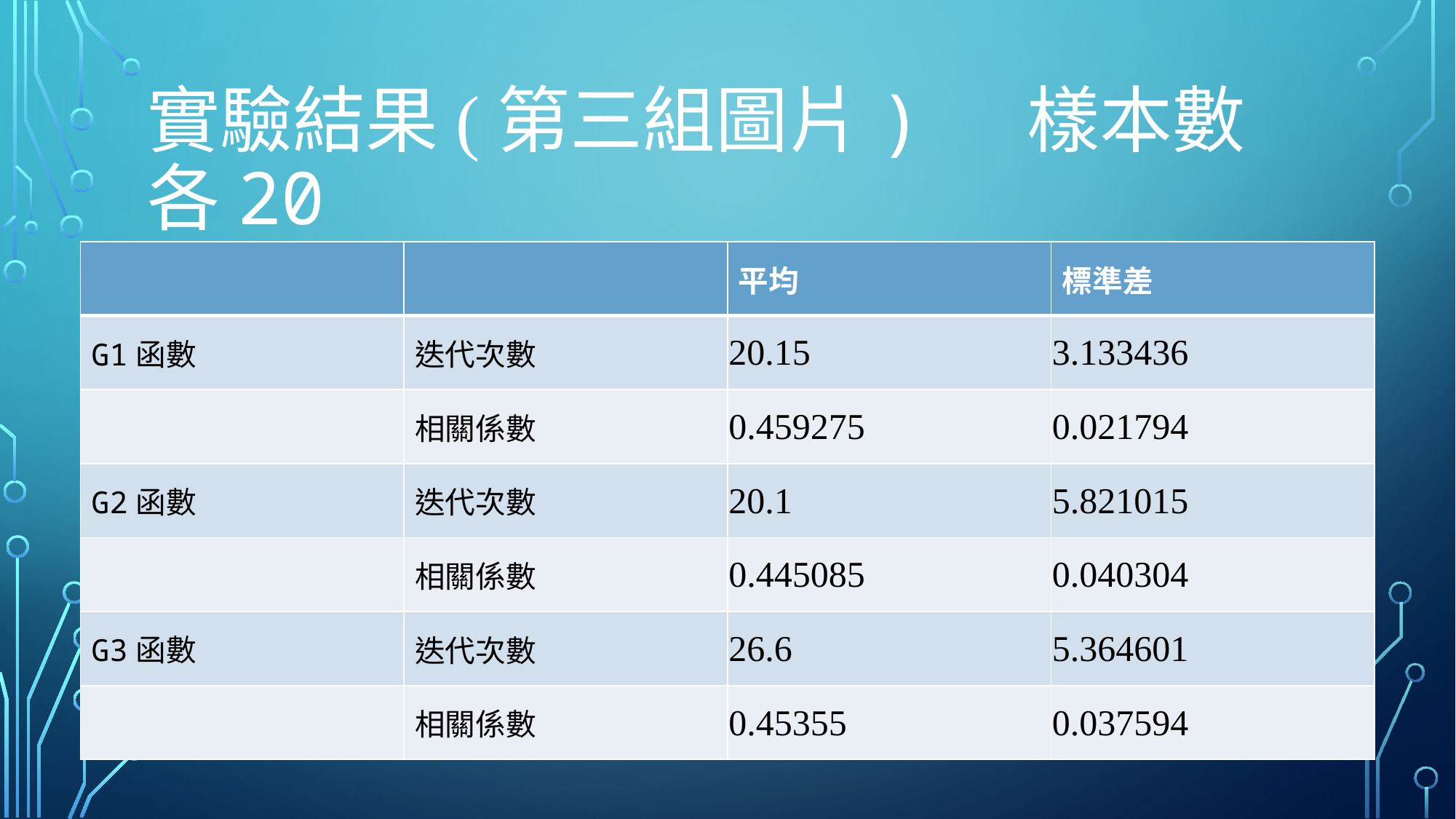

# 實驗結果(第三組圖片)  樣本數各20
|  |  | 平均 | 標準差 |
| --- | --- | --- | --- |
| G1函數 | 迭代次數 | 20.15 | 3.133436 |
|  | 相關係數 | 0.459275 | 0.021794 |
| G2函數 | 迭代次數 | 20.1 | 5.821015 |
|  | 相關係數 | 0.445085 | 0.040304 |
| G3函數 | 迭代次數 | 26.6 | 5.364601 |
|  | 相關係數 | 0.45355 | 0.037594 |